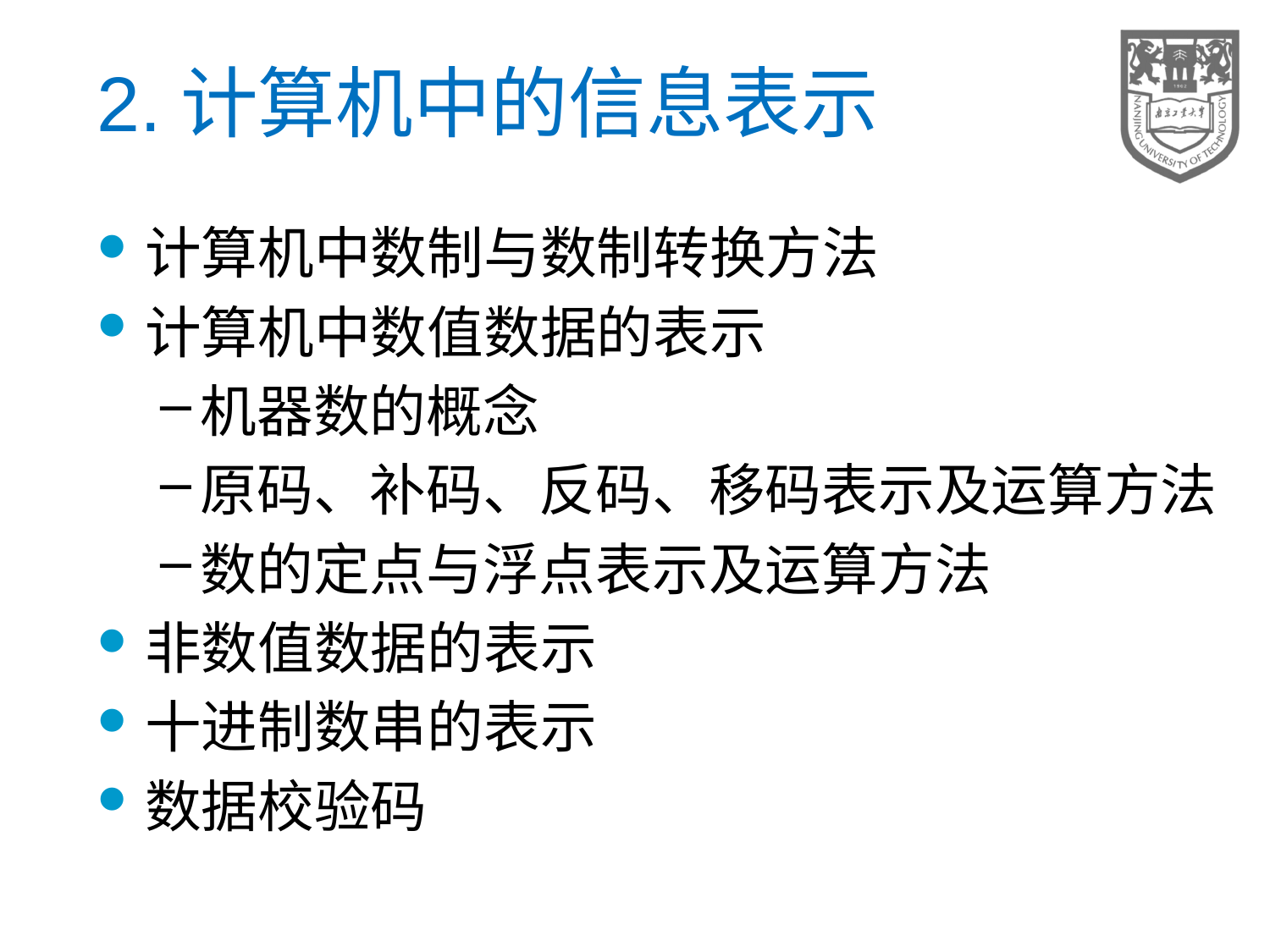

# 2.计算机中的信息表示
计算机中数制与数制转换方法
计算机中数值数据的表示
机器数的概念
原码、补码、反码、移码表示及运算方法
数的定点与浮点表示及运算方法
非数值数据的表示
十进制数串的表示
数据校验码